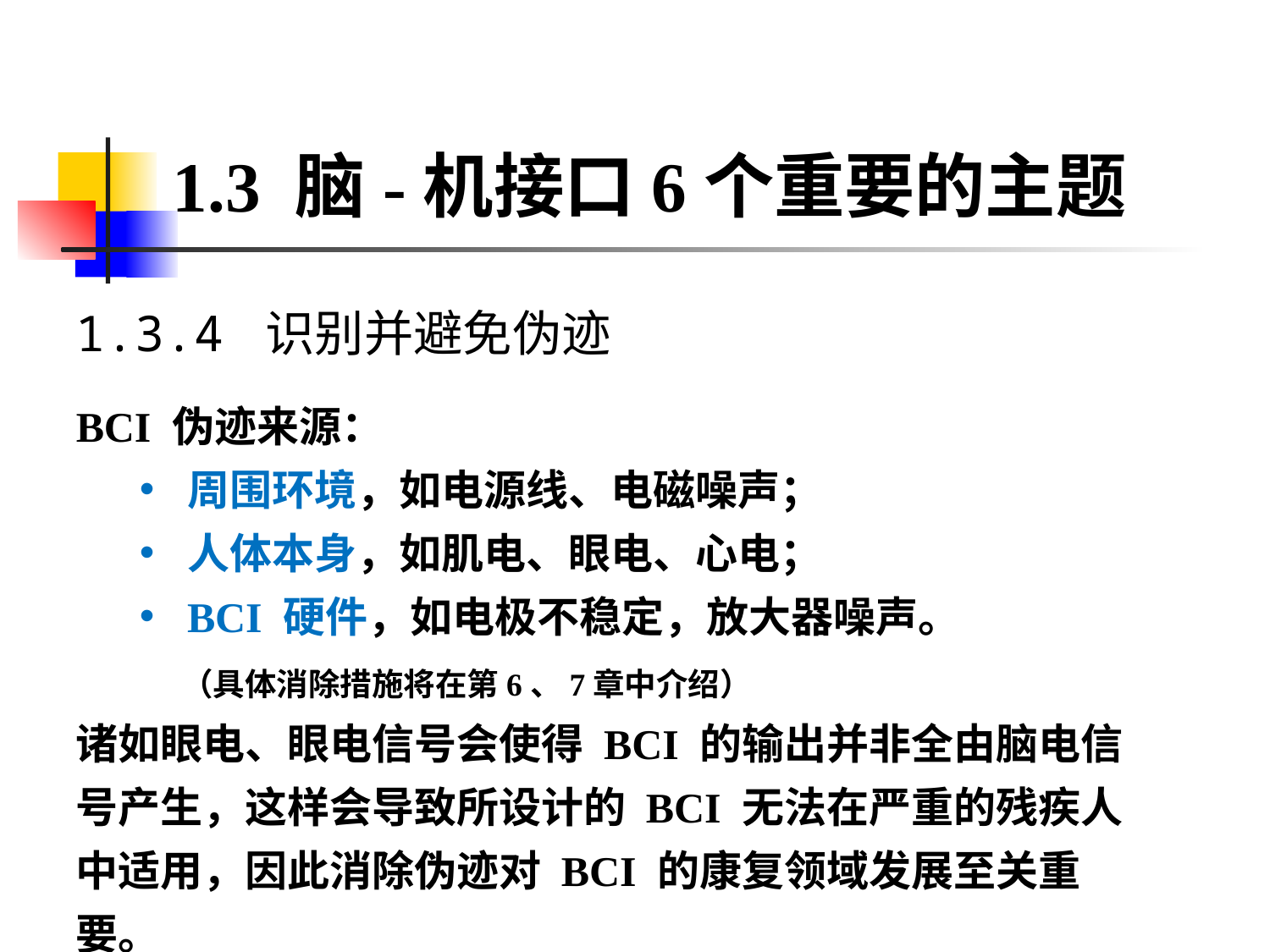

# 1.3 脑-机接口6个重要的主题
1.3.4 识别并避免伪迹
BCI 伪迹来源：
周围环境，如电源线、电磁噪声；
人体本身，如肌电、眼电、心电；
BCI 硬件，如电极不稳定，放大器噪声。
          （具体消除措施将在第6、7章中介绍）
诸如眼电、眼电信号会使得 BCI 的输出并非全由脑电信号产生，这样会导致所设计的 BCI 无法在严重的残疾人中适用，因此消除伪迹对 BCI 的康复领域发展至关重要。